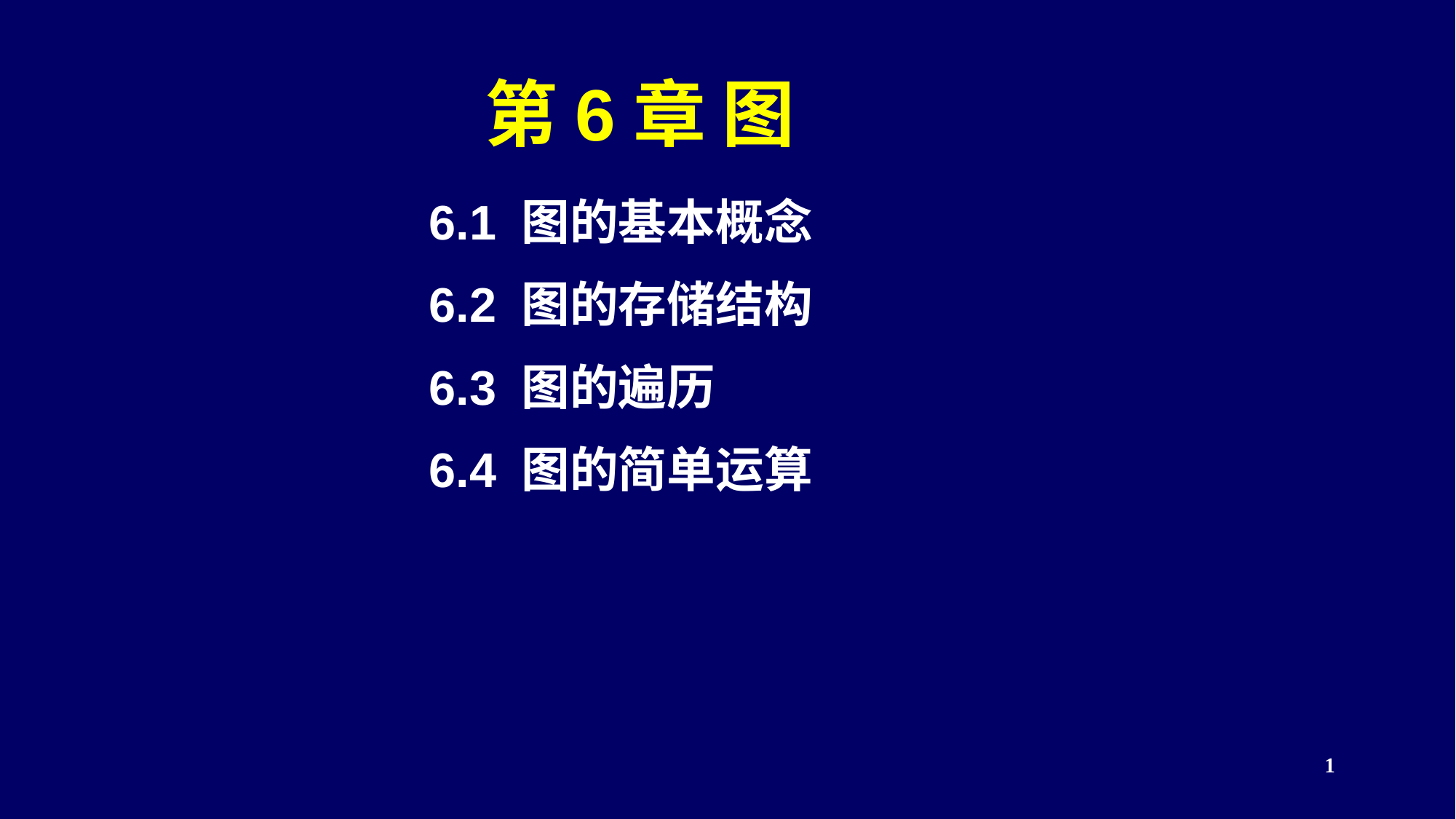

# 第6章 图
6.1 图的基本概念
6.2 图的存储结构
6.3 图的遍历
6.4 图的简单运算
1